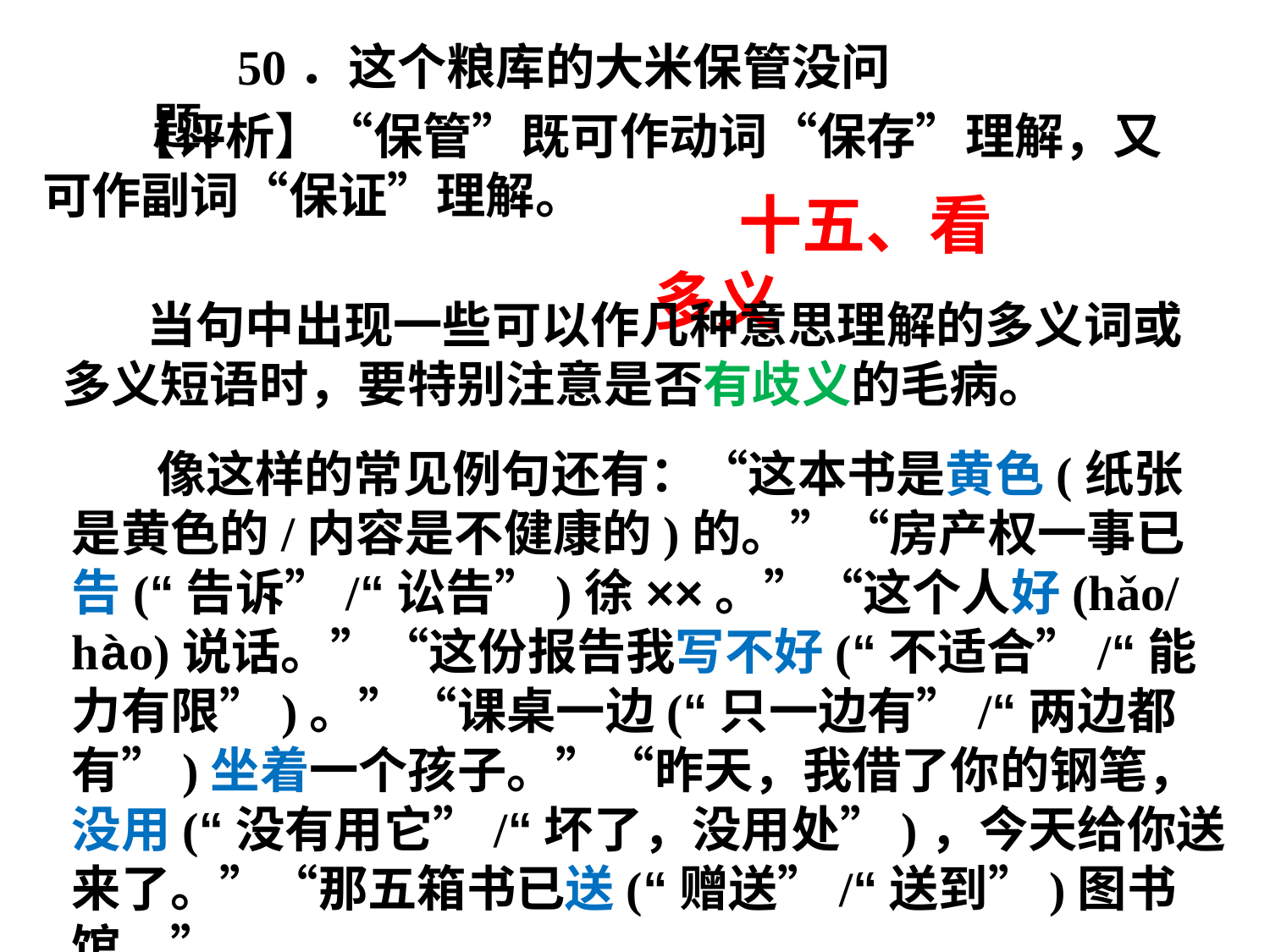

50．这个粮库的大米保管没问题。
【评析】“保管”既可作动词“保存”理解，又可作副词“保证”理解。
十五、看多义
当句中出现一些可以作几种意思理解的多义词或多义短语时，要特别注意是否有歧义的毛病。

像这样的常见例句还有：“这本书是黄色(纸张是黄色的/内容是不健康的)的。”“房产权一事已告(“告诉”/“讼告”)徐××。”“这个人好(hǎo/hào)说话。”“这份报告我写不好(“不适合”/“能力有限”)。”“课桌一边(“只一边有”/“两边都有”)坐着一个孩子。”“昨天，我借了你的钢笔，没用(“没有用它”/“坏了，没用处”)，今天给你送来了。”“那五箱书已送(“赠送”/“送到”)图书馆。”